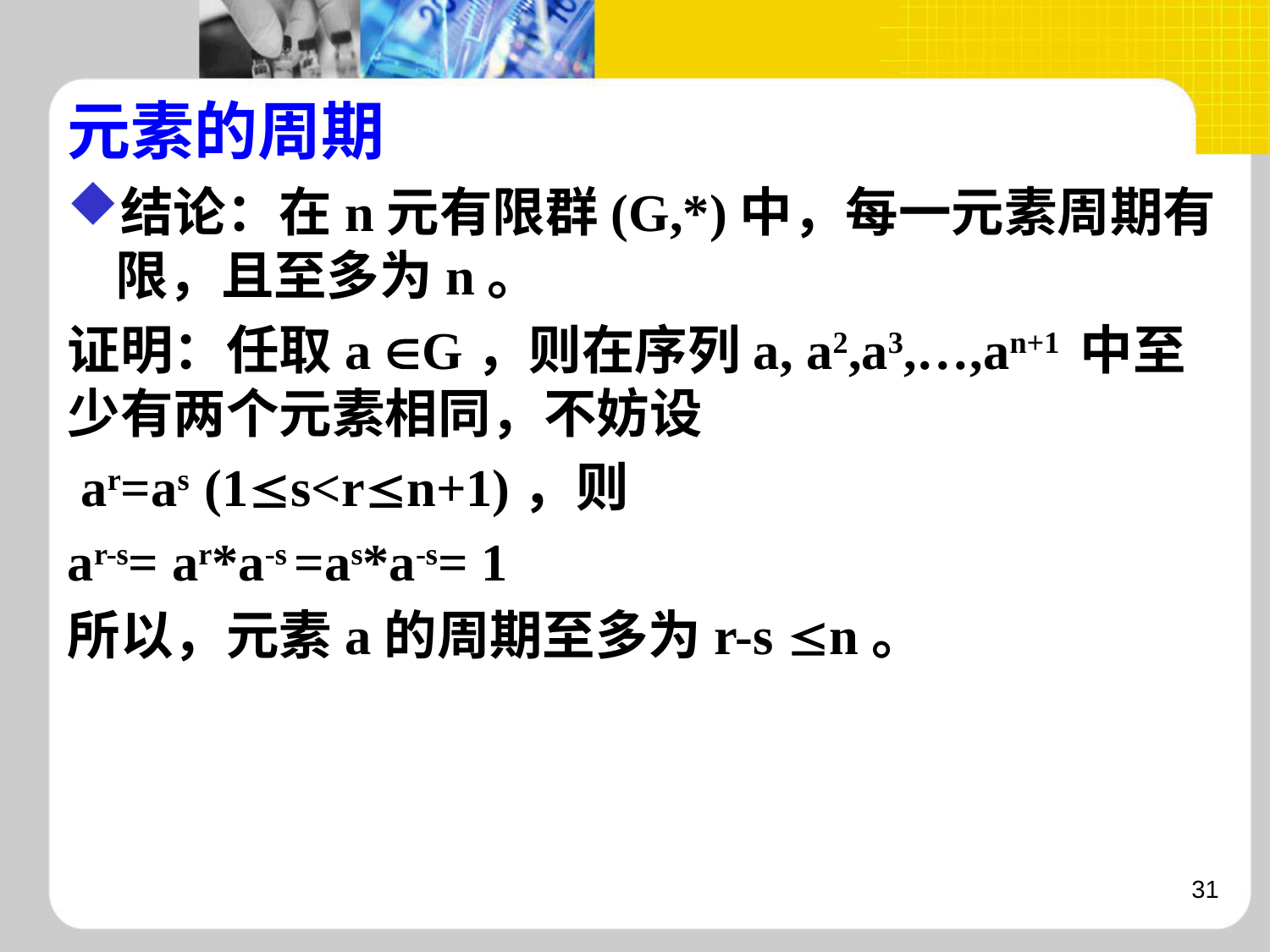

# 元素的周期
结论：在n元有限群(G,*)中，每一元素周期有限，且至多为n。
证明：任取a ∈G，则在序列a, a2,a3,…,an+1 中至少有两个元素相同，不妨设
 ar=as  (1≤s<r≤n+1)，则
ar-s= ar*a-s =as*a-s= 1
所以，元素a的周期至多为r-s ≤n。

31